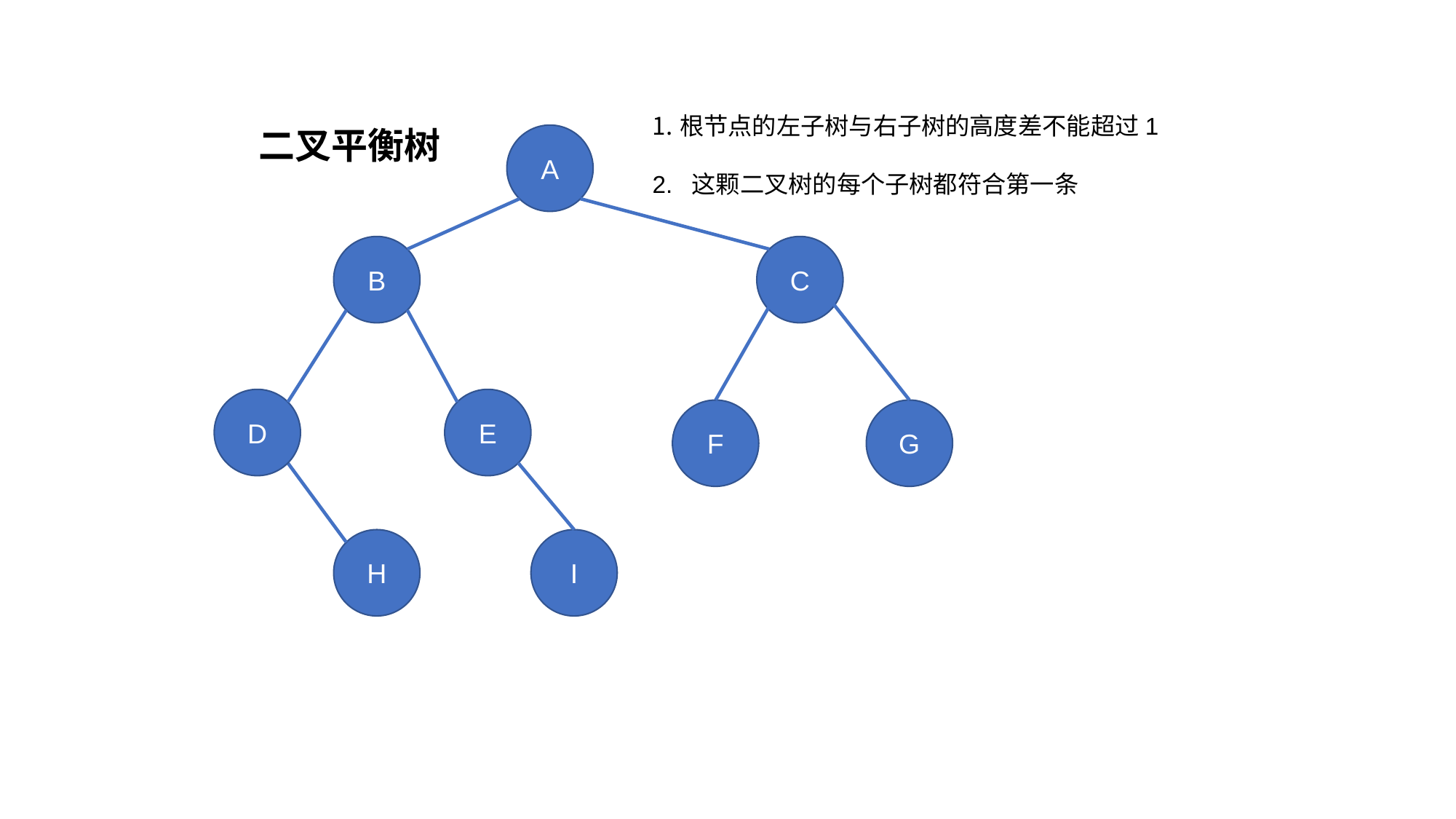

根节点的左子树与右子树的高度差不能超过1

2.  这颗二叉树的每个子树都符合第一条
二叉平衡树
A
B
C
D
E
F
G
H
I